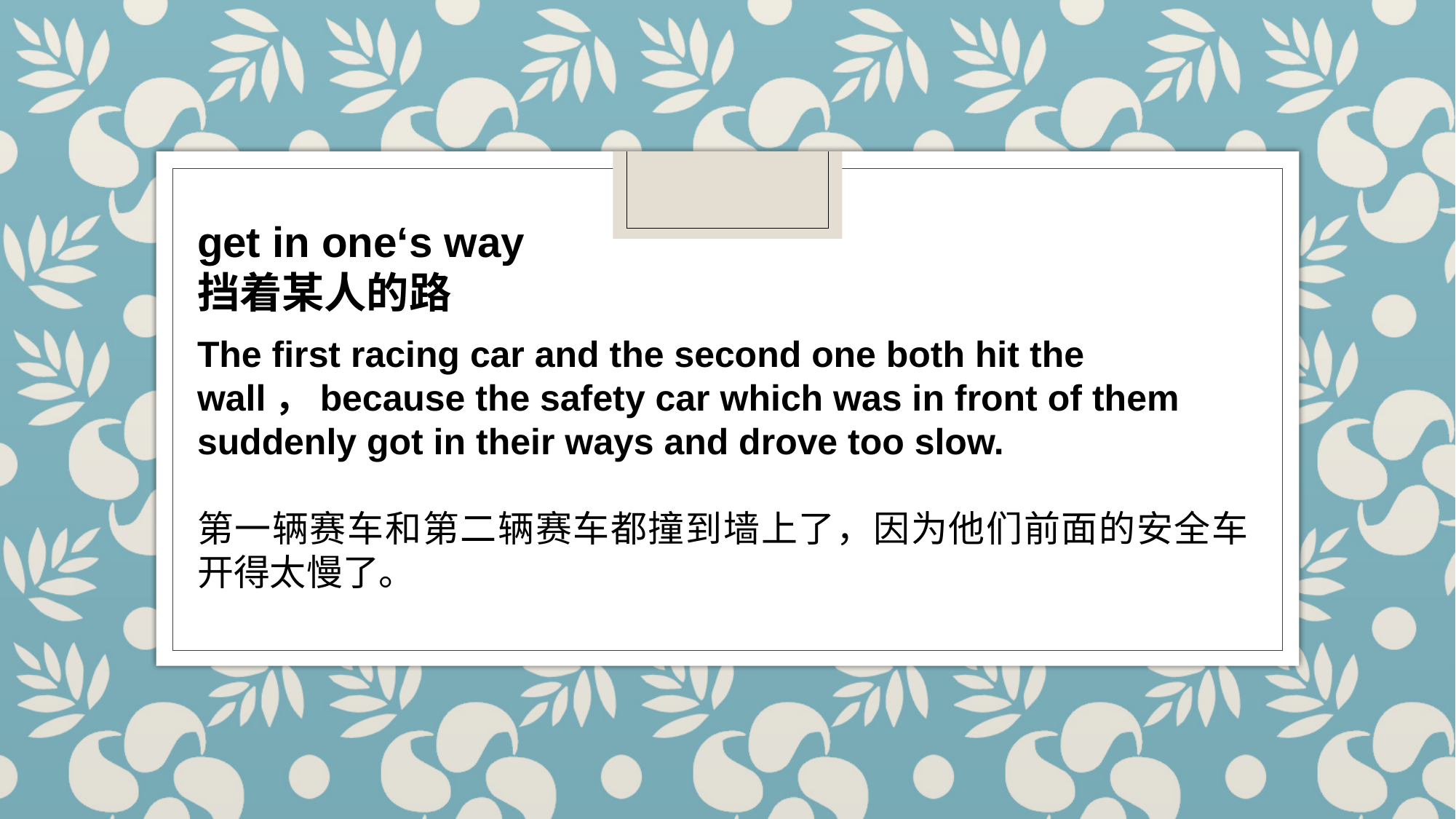

get in one‘s way
挡着某人的路
The first racing car and the second one both hit the wall，because the safety car which was in front of them suddenly got in their ways and drove too slow.

第一辆赛车和第二辆赛车都撞到墙上了，因为他们前面的安全车开得太慢了。